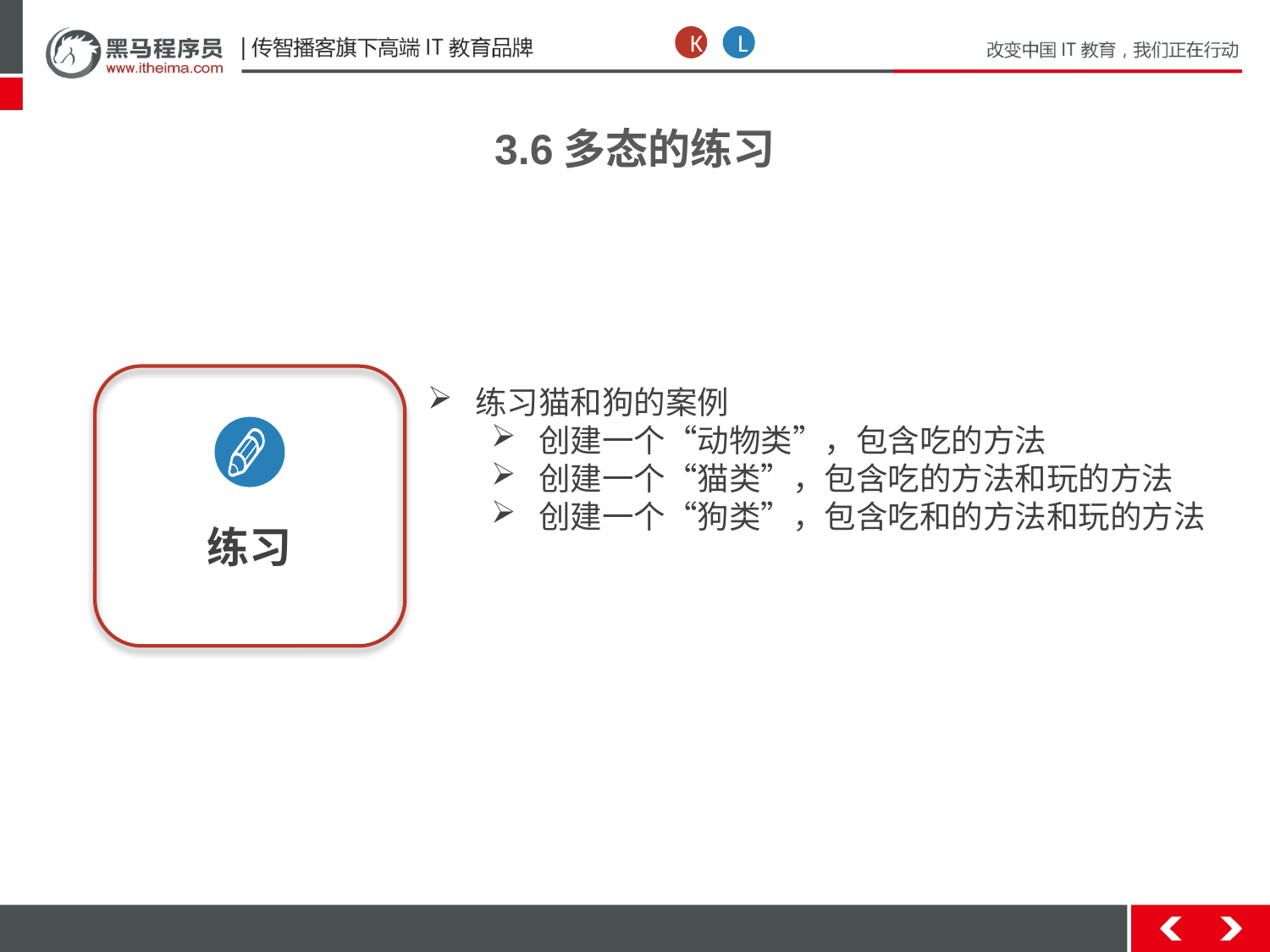

K
L
3.6多态的练习

练习
练习猫和狗的案例
创建一个“动物类”，包含吃的方法
创建一个“猫类”，包含吃的方法和玩的方法
创建一个“狗类”，包含吃和的方法和玩的方法